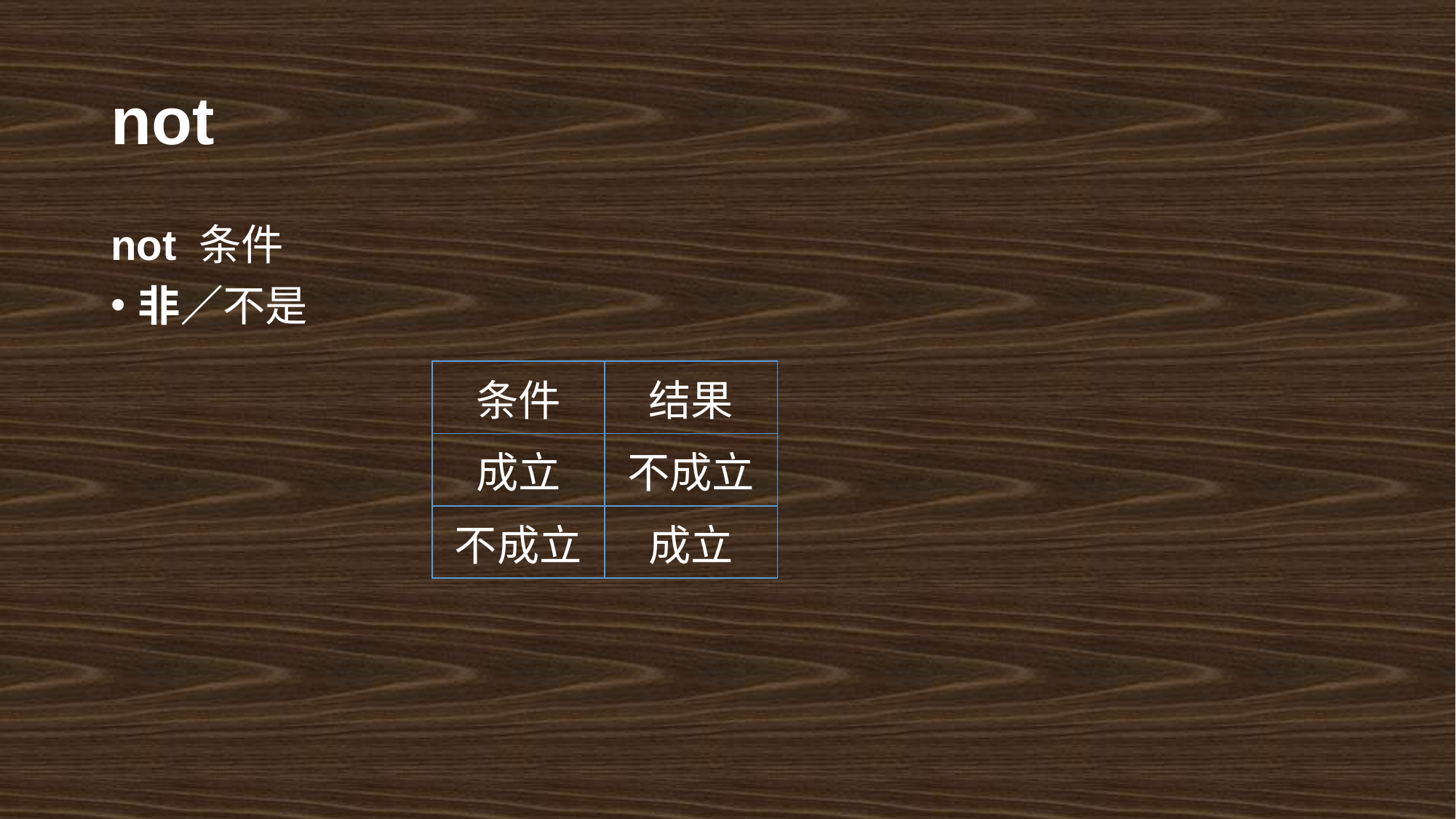

# not
not 条件
非／不是

| 条件 | 结果 |
| --- | --- |
| 成立 | 不成立 |
| 不成立 | 成立 |